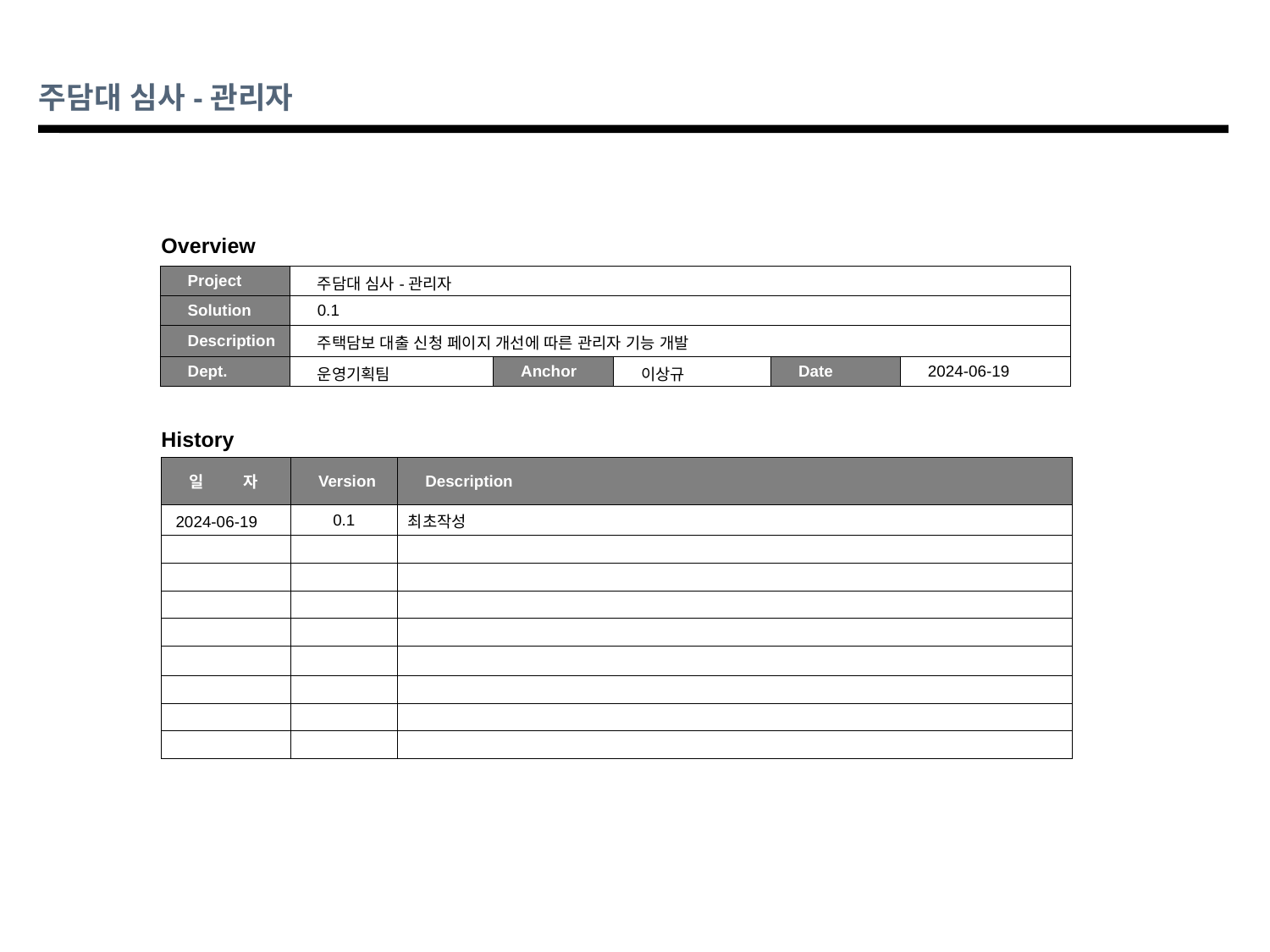

주담대 심사-관리자

Overview
| Project | 주담대 심사-관리자 |  |  |  |  |
| --- | --- | --- | --- | --- | --- |
| Solution | 0.1 |  |  |  |  |
| Description | 주택담보 대출 신청 페이지 개선에 따른 관리자 기능 개발 |  |  |  |  |
| Dept. | 운영기획팀 | Anchor | 이상규 | Date | 2024-06-19 |
History
| 일 자 | Version | Description |
| --- | --- | --- |
| 2024-06-19 | 0.1 | 최초작성 |
|  |  |  |
|  |  |  |
|  |  |  |
|  |  |  |
|  |  |  |
|  |  |  |
|  |  |  |
|  |  |  |